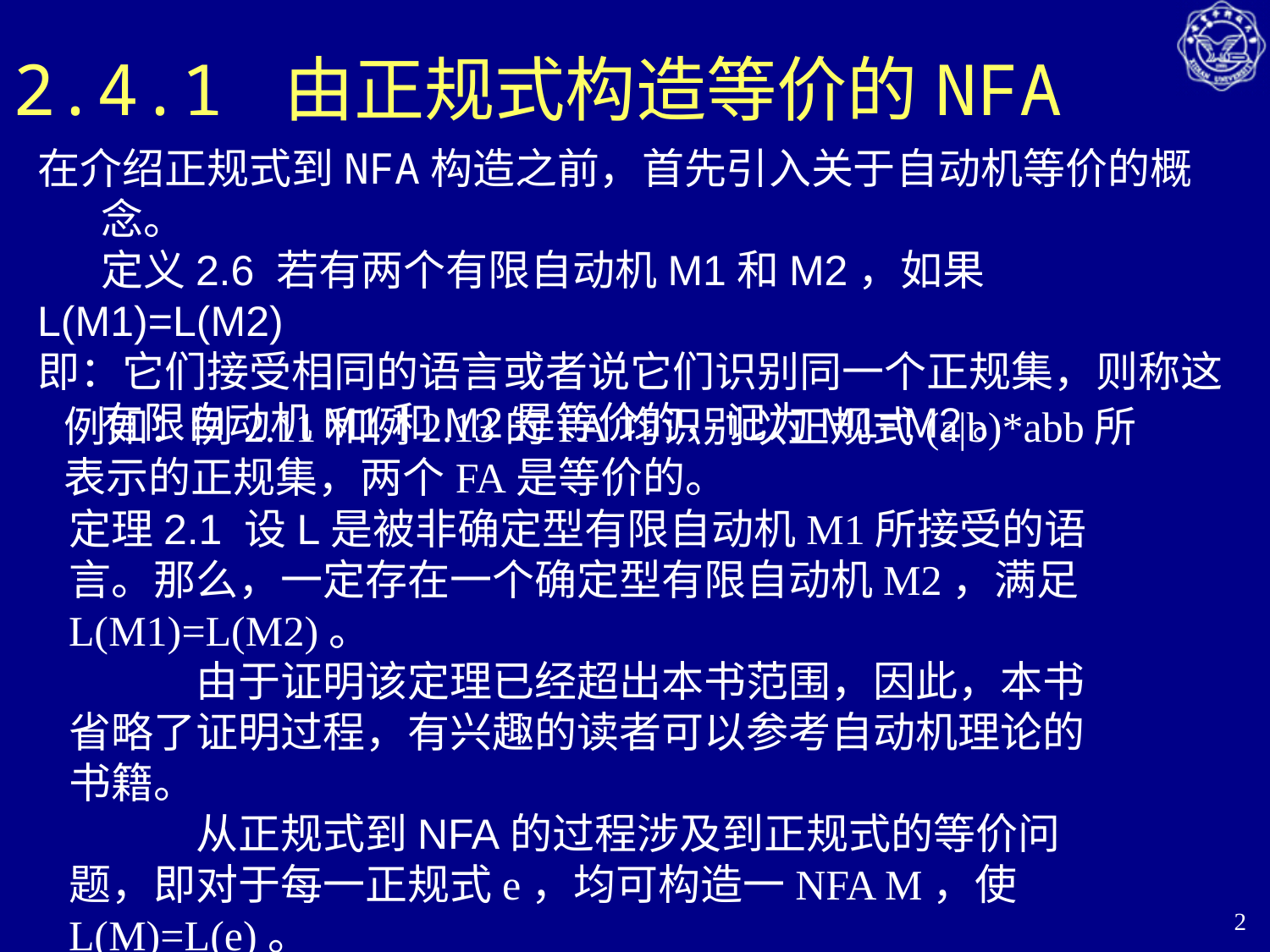

# 2.4.1 由正规式构造等价的NFA
在介绍正规式到NFA构造之前，首先引入关于自动机等价的概念。
	定义2.6 若有两个有限自动机M1和M2，如果
L(M1)=L(M2)
即：它们接受相同的语言或者说它们识别同一个正规集，则称这有限自动机M1和M2是等价的，记为M1=M2。
例如：例2.11和例2.13的FA均识别以正规式(a|b)*abb所表示的正规集，两个FA是等价的。

定理2.1 设L是被非确定型有限自动机M1所接受的语言。那么，一定存在一个确定型有限自动机M2，满足L(M1)=L(M2)。
	由于证明该定理已经超出本书范围，因此，本书省略了证明过程，有兴趣的读者可以参考自动机理论的书籍。
	从正规式到NFA的过程涉及到正规式的等价问题，即对于每一正规式e，均可构造一NFA M，使L(M)=L(e)。
2